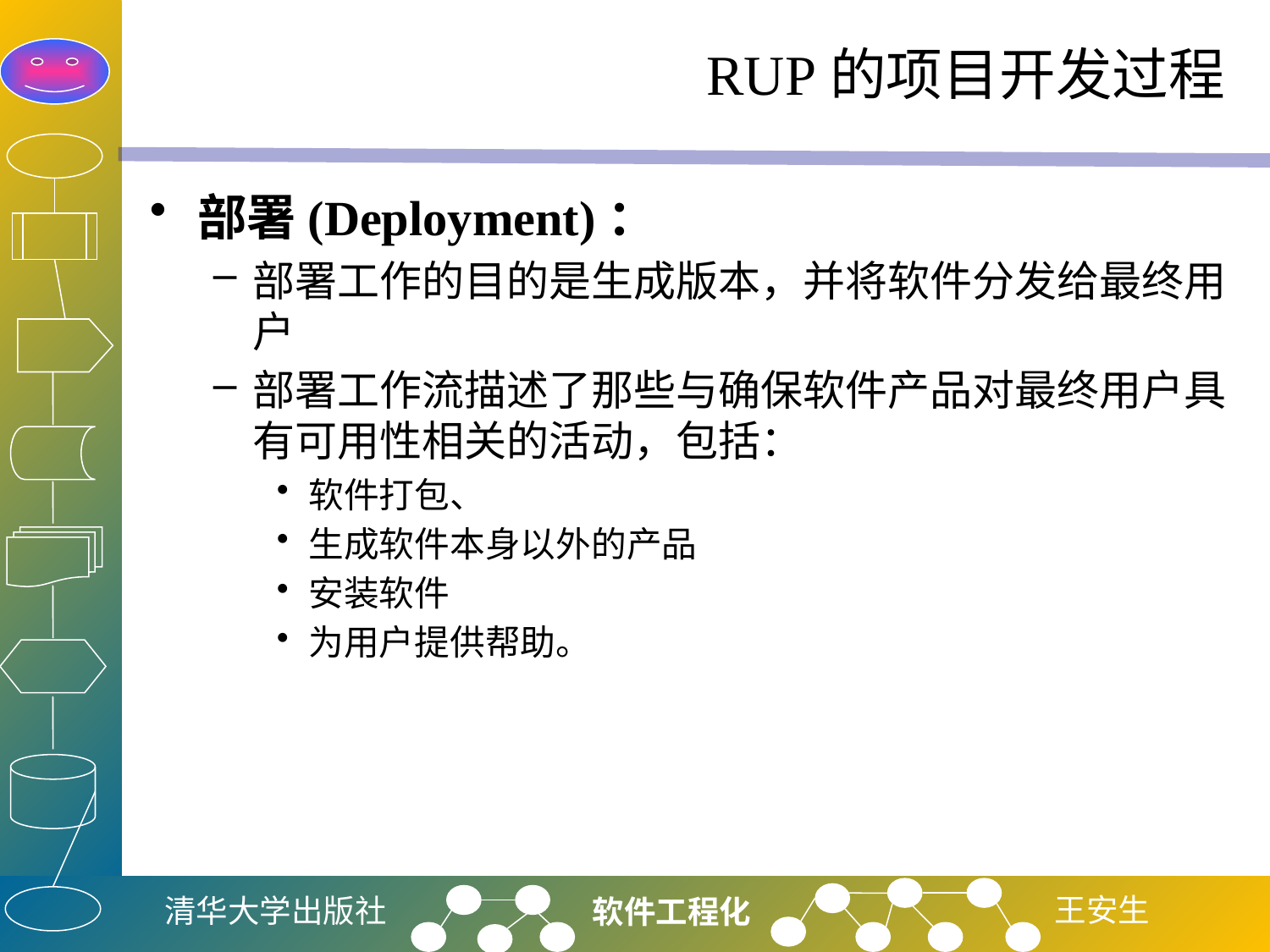

# RUP的项目开发过程
部署(Deployment)：
部署工作的目的是生成版本，并将软件分发给最终用户
部署工作流描述了那些与确保软件产品对最终用户具有可用性相关的活动，包括：
软件打包、
生成软件本身以外的产品
安装软件
为用户提供帮助。